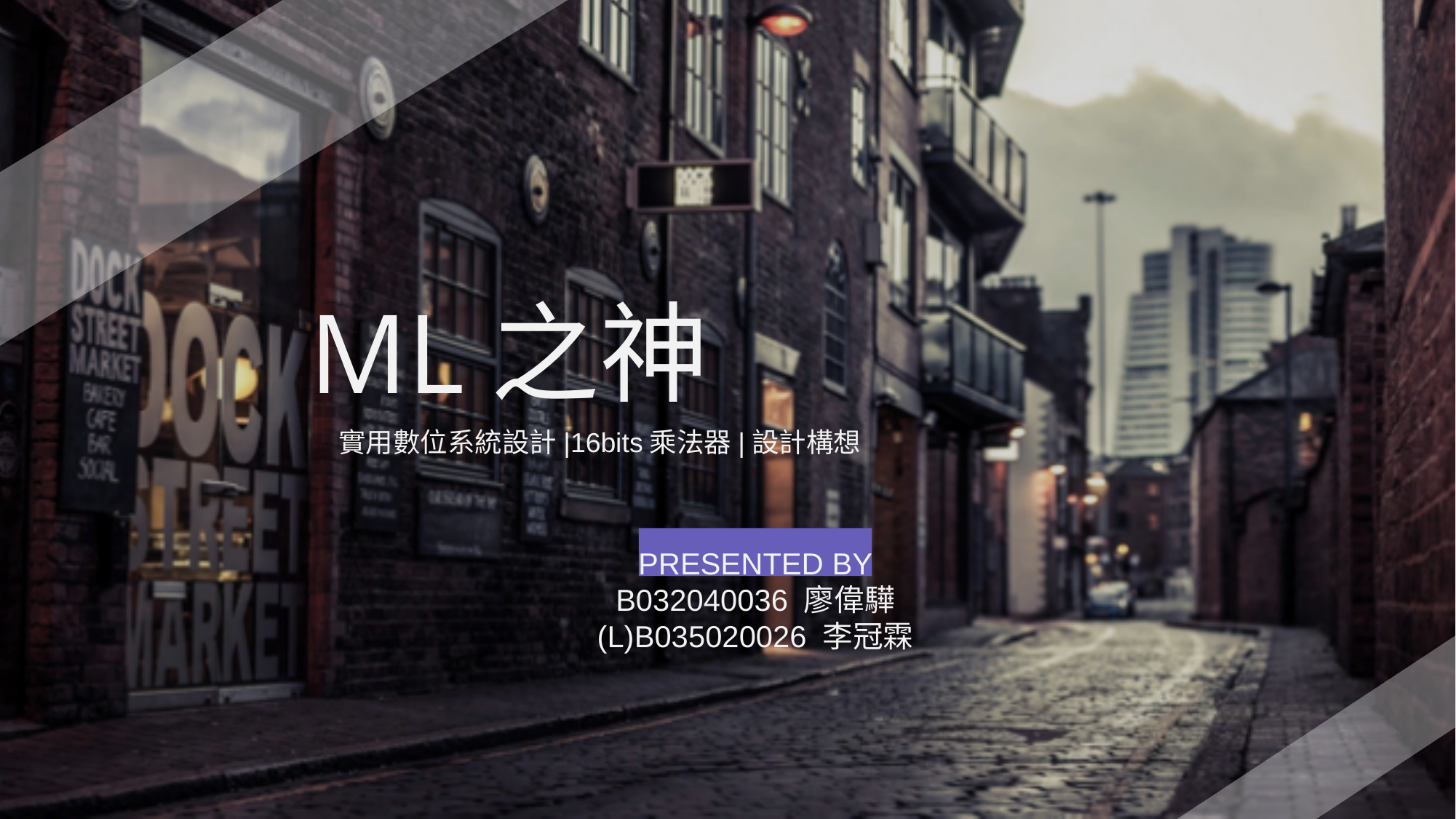

ML之神
實用數位系統設計|16bits乘法器|設計構想
PRESENTED BY
B032040036 廖偉驊
(L)B035020026 李冠霖